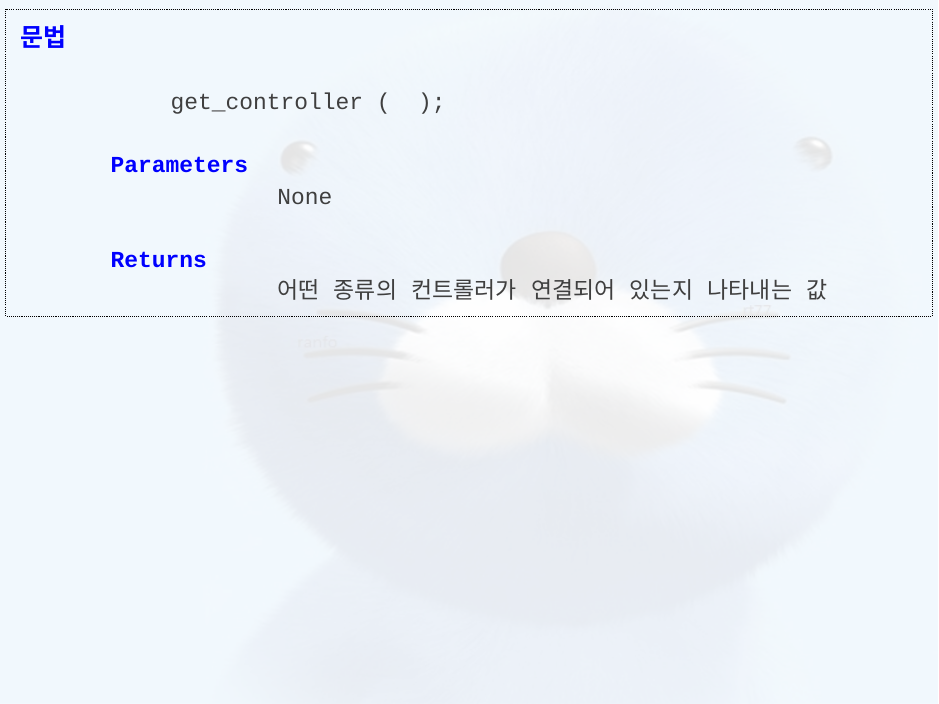

문법

	get_controller (  );

Parameters
None

Returns
어떤 종류의 컨트롤러가 연결되어 있는지 나타내는 값